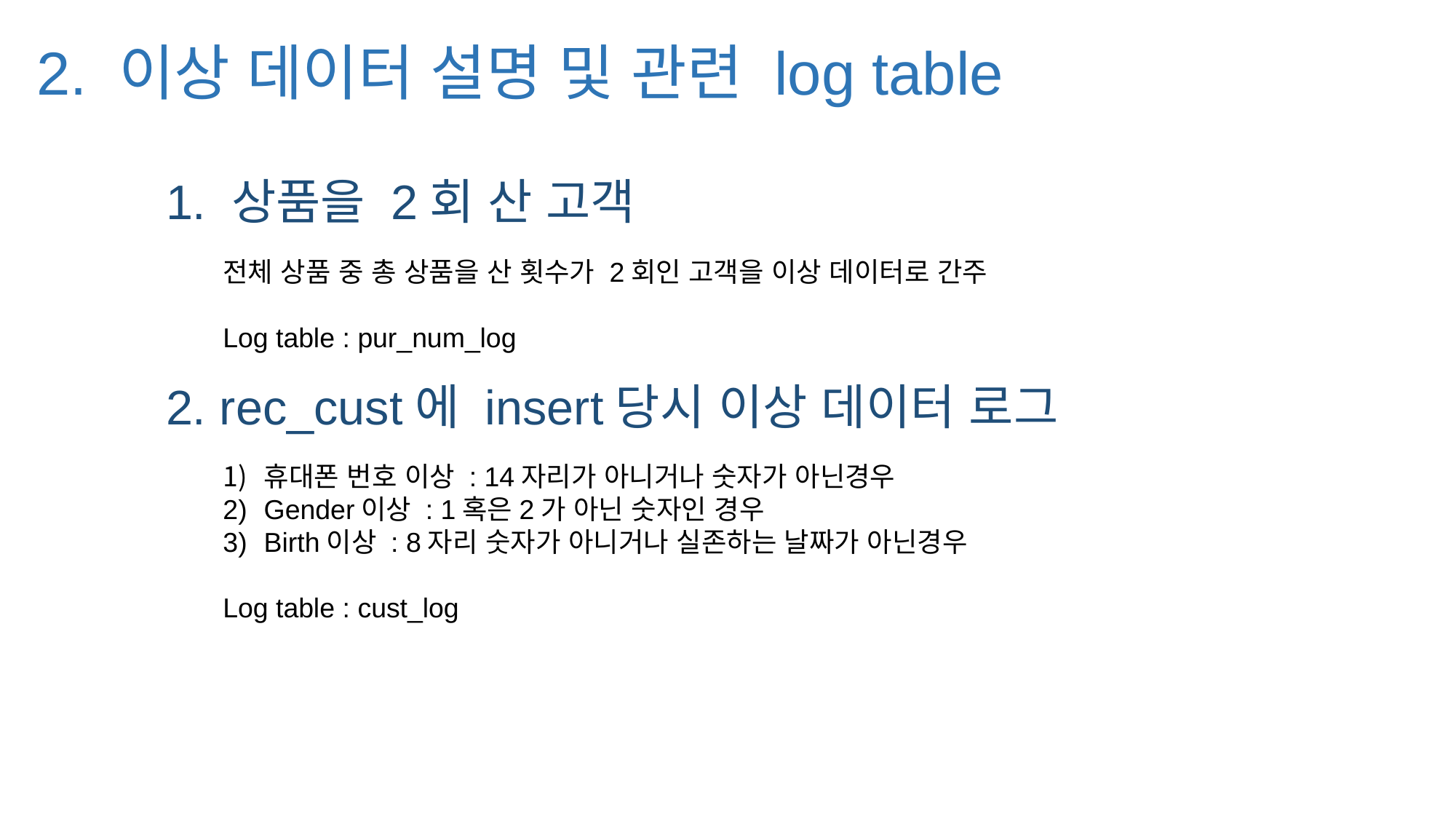

2. 이상 데이터 설명 및 관련 log table
1. 상품을 2회 산 고객
전체 상품 중 총 상품을 산 횟수가 2회인 고객을 이상 데이터로 간주

Log table : pur_num_log
2. rec_cust에 insert당시 이상 데이터 로그
휴대폰 번호 이상 : 14자리가 아니거나 숫자가 아닌경우
Gender이상 : 1혹은2가 아닌 숫자인 경우
Birth이상 : 8자리 숫자가 아니거나 실존하는 날짜가 아닌경우

Log table : cust_log